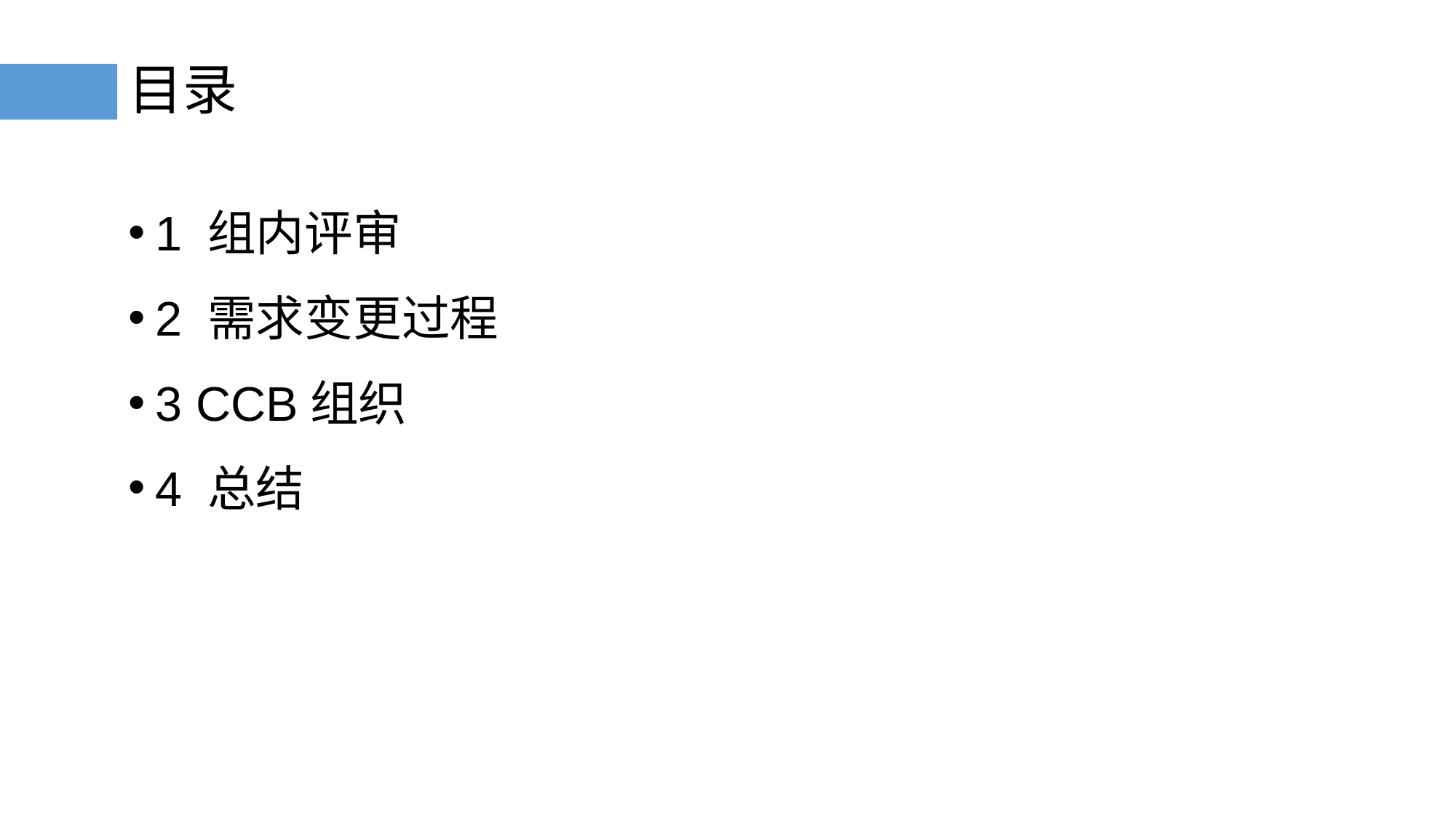

# 目录
1 组内评审
2 需求变更过程
3 CCB组织
4 总结